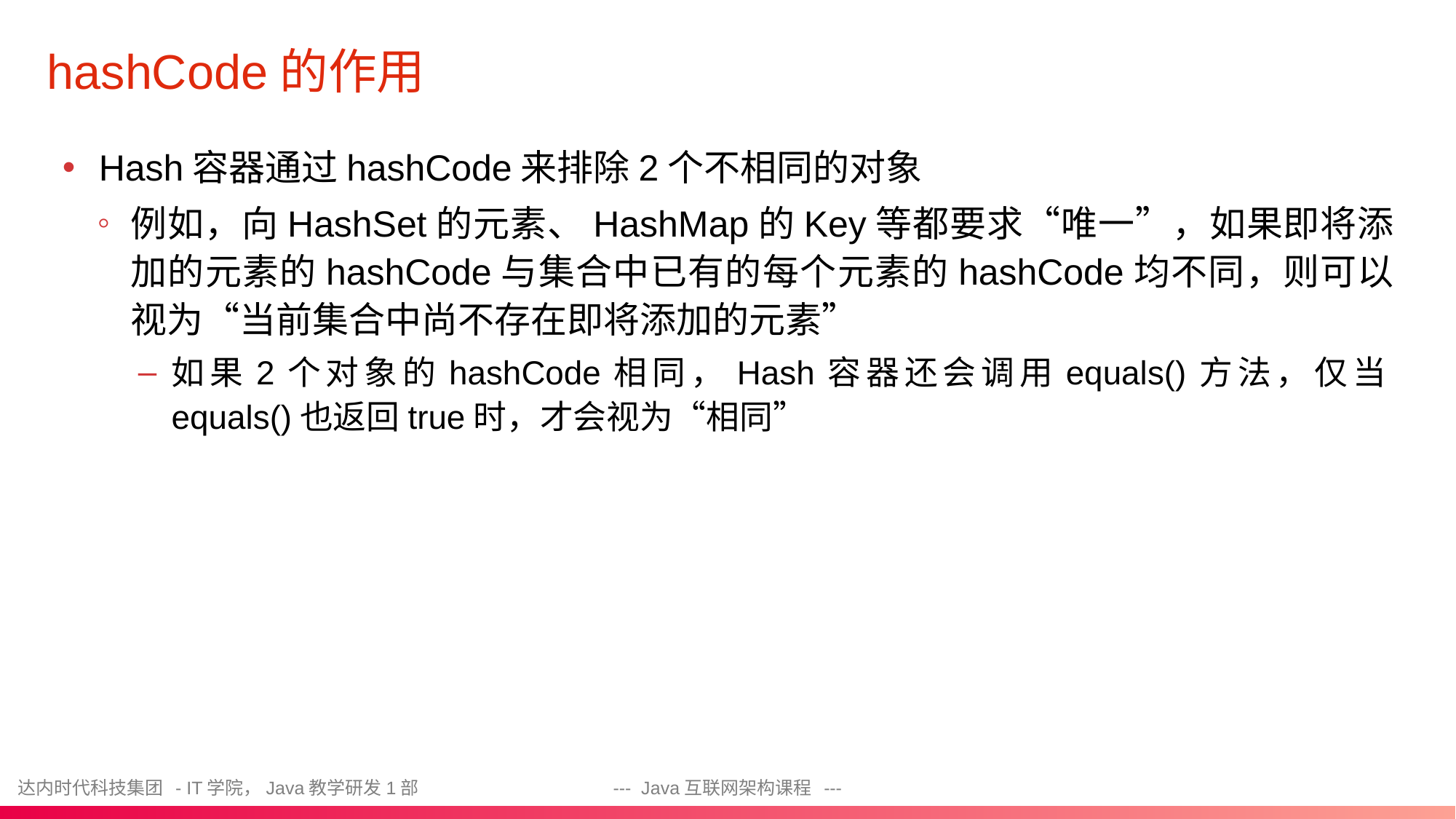

# hashCode的作用
Hash容器通过hashCode来排除2个不相同的对象
例如，向HashSet的元素、HashMap的Key等都要求“唯一”，如果即将添加的元素的hashCode与集合中已有的每个元素的hashCode均不同，则可以视为“当前集合中尚不存在即将添加的元素”
如果2个对象的hashCode相同，Hash容器还会调用equals()方法，仅当equals()也返回true时，才会视为“相同”